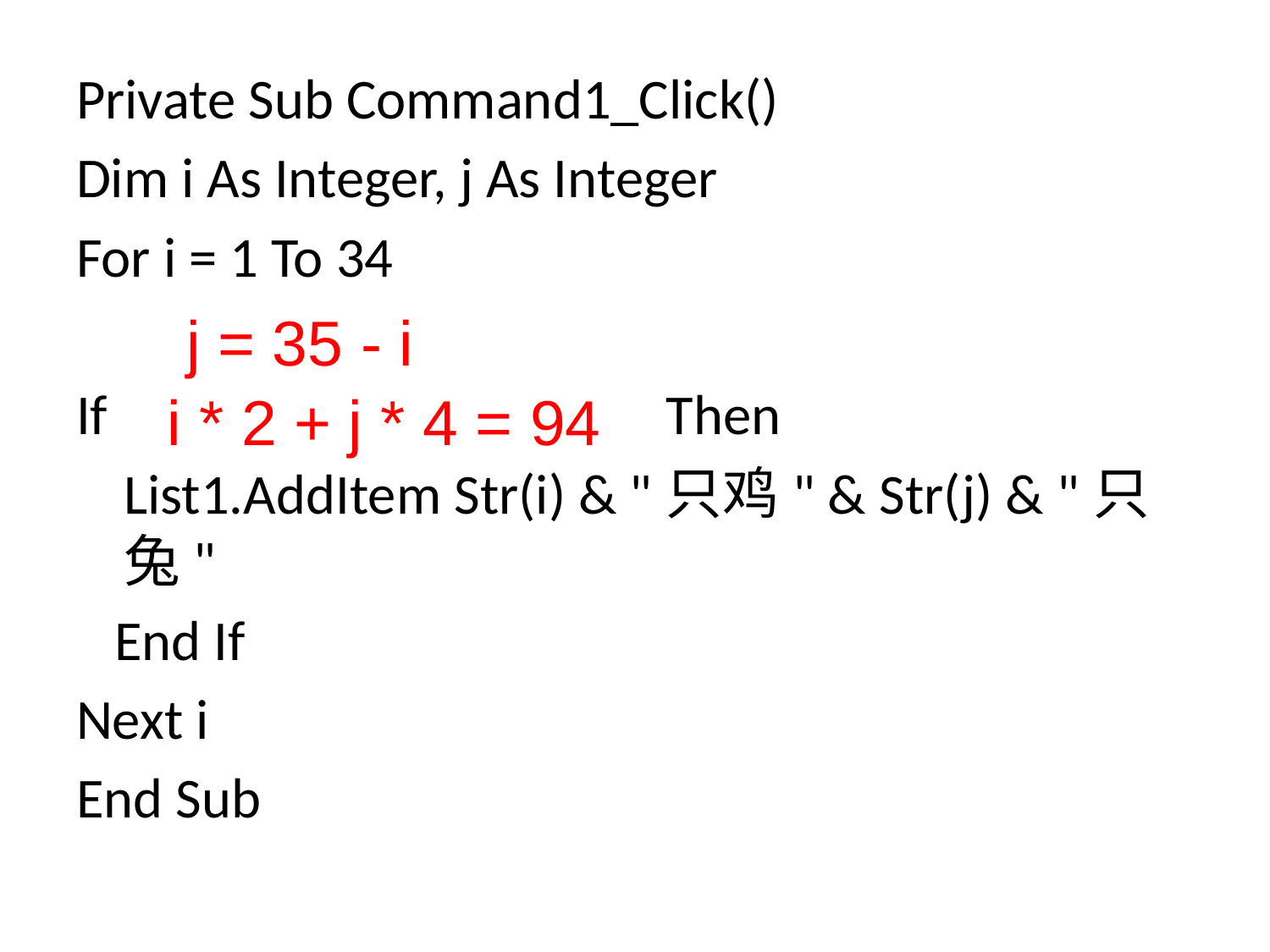

Private Sub Command1_Click()
Dim i As Integer, j As Integer
For i = 1 To 34

If                                            Then
   	List1.AddItem Str(i) & "只鸡" & Str(j) & "只兔"
   End If
Next i
End Sub
 j = 35 - i
i * 2 + j * 4 = 94